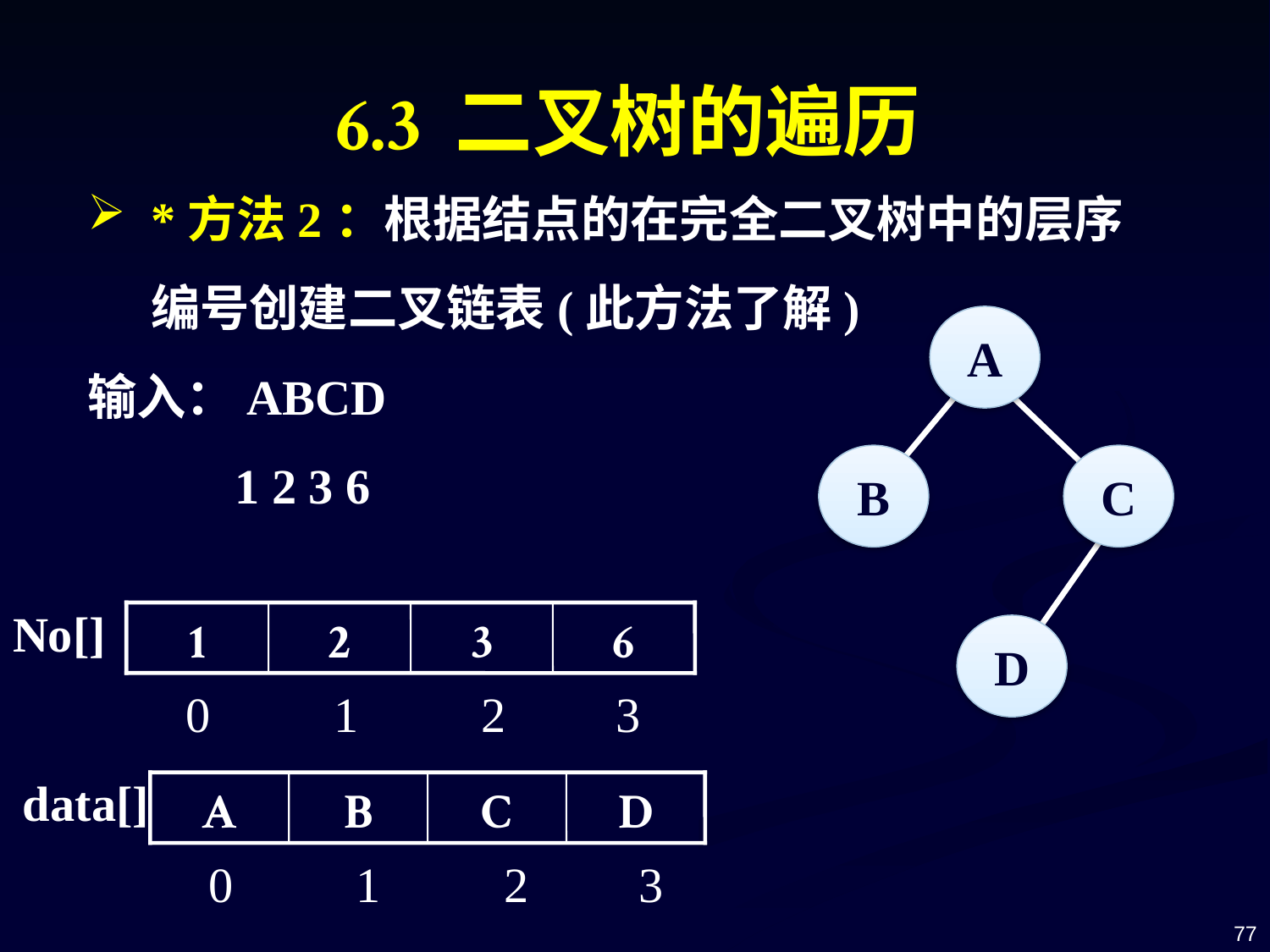

6.3 二叉树的遍历
*方法2：根据结点的在完全二叉树中的层序编号创建二叉链表(此方法了解)
输入：ABCD
            1 2 3 6
A
B
C
D
No[]
1

2

3

6

0          1          2         3
data[]
A

B

C

D

0          1          2         3
77